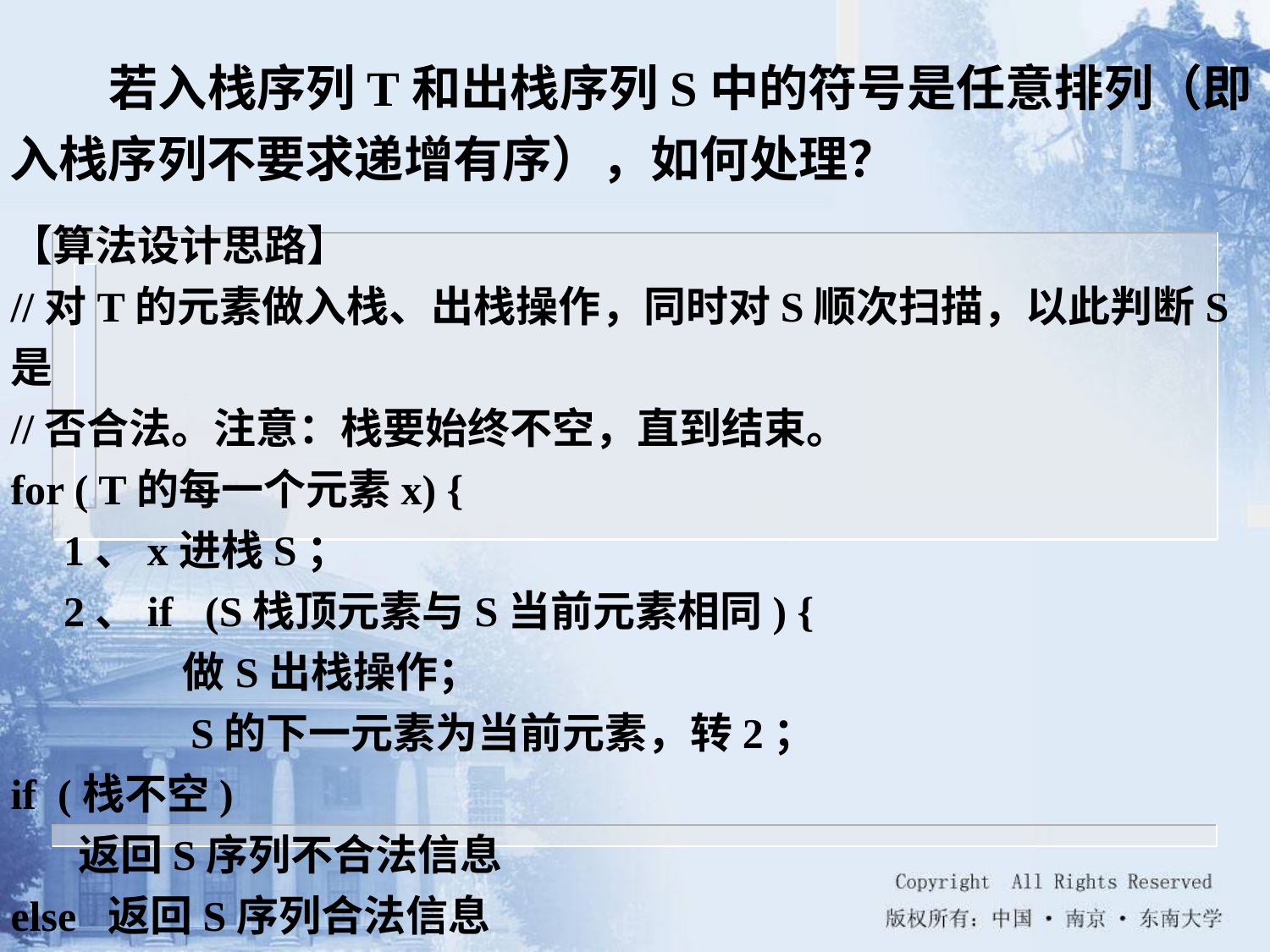

若入栈序列T和出栈序列S中的符号是任意排列（即入栈序列不要求递增有序），如何处理？
【算法设计思路】
//对T的元素做入栈、出栈操作，同时对S顺次扫描，以此判断S是
//否合法。注意：栈要始终不空，直到结束。
for ( T的每一个元素x) {
     1、x进栈S；
     2、if   (S栈顶元素与S当前元素相同) {
                 做S出栈操作；
                 S的下一元素为当前元素，转2；
if  (栈不空)
      返回S序列不合法信息
else  返回S序列合法信息